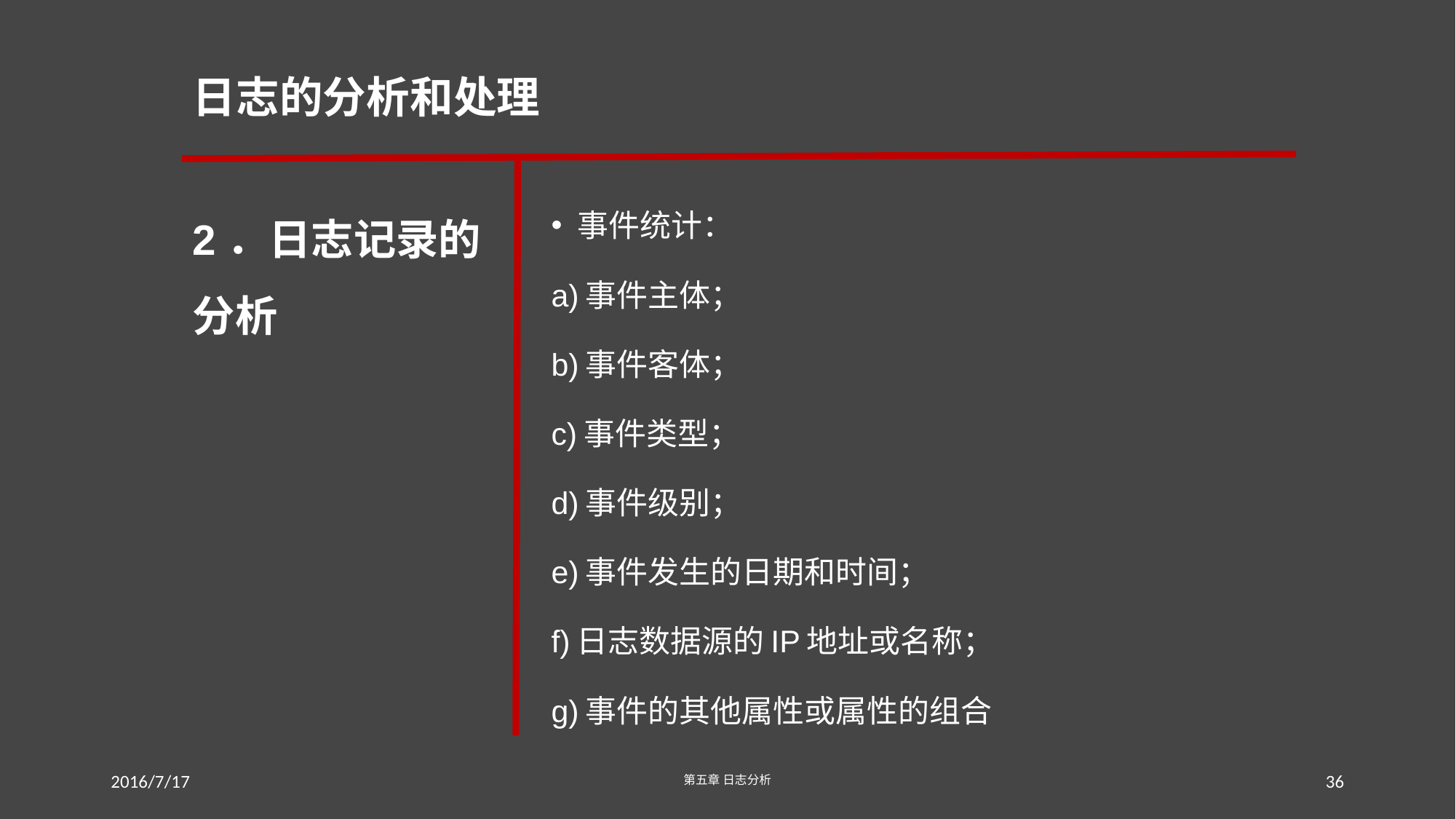

# 日志的分析和处理
2．日志记录的分析

事件统计：
a)事件主体；
b)事件客体；
c)事件类型；
d)事件级别；
e)事件发生的日期和时间；
f)日志数据源的IP地址或名称；
g)事件的其他属性或属性的组合

2016/7/17
第五章 日志分析
36